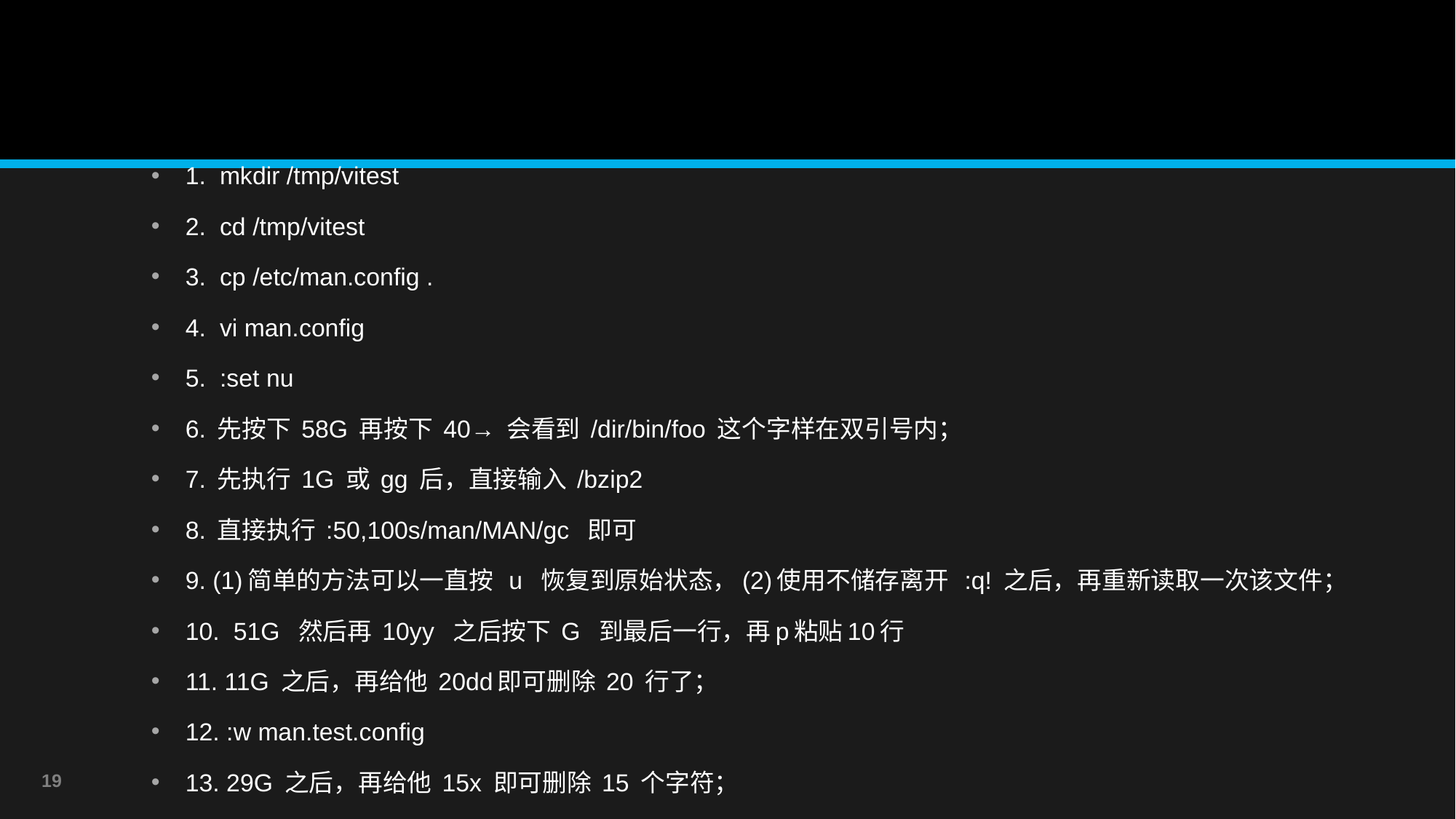

#
1.  mkdir /tmp/vitest
2.  cd /tmp/vitest
3.  cp /etc/man.config .
4.  vi man.config
5.  :set nu
6. 先按下 58G 再按下 40→ 会看到 /dir/bin/foo 这个字样在双引号内；
7. 先执行 1G 或 gg 后，直接输入 /bzip2
8. 直接执行 :50,100s/man/MAN/gc  即可
9. (1)简单的方法可以一直按  u  恢复到原始状态，(2)使用不储存离开  :q! 之后，再重新读取一次该文件；
10.  51G  然后再 10yy  之后按下 G  到最后一行，再p粘贴10行
11. 11G 之后，再给他 20dd即可删除 20 行了；
12. :w man.test.config
13. 29G 之后，再给他 15x 即可删除 15 个字符；
14. :wq!

19